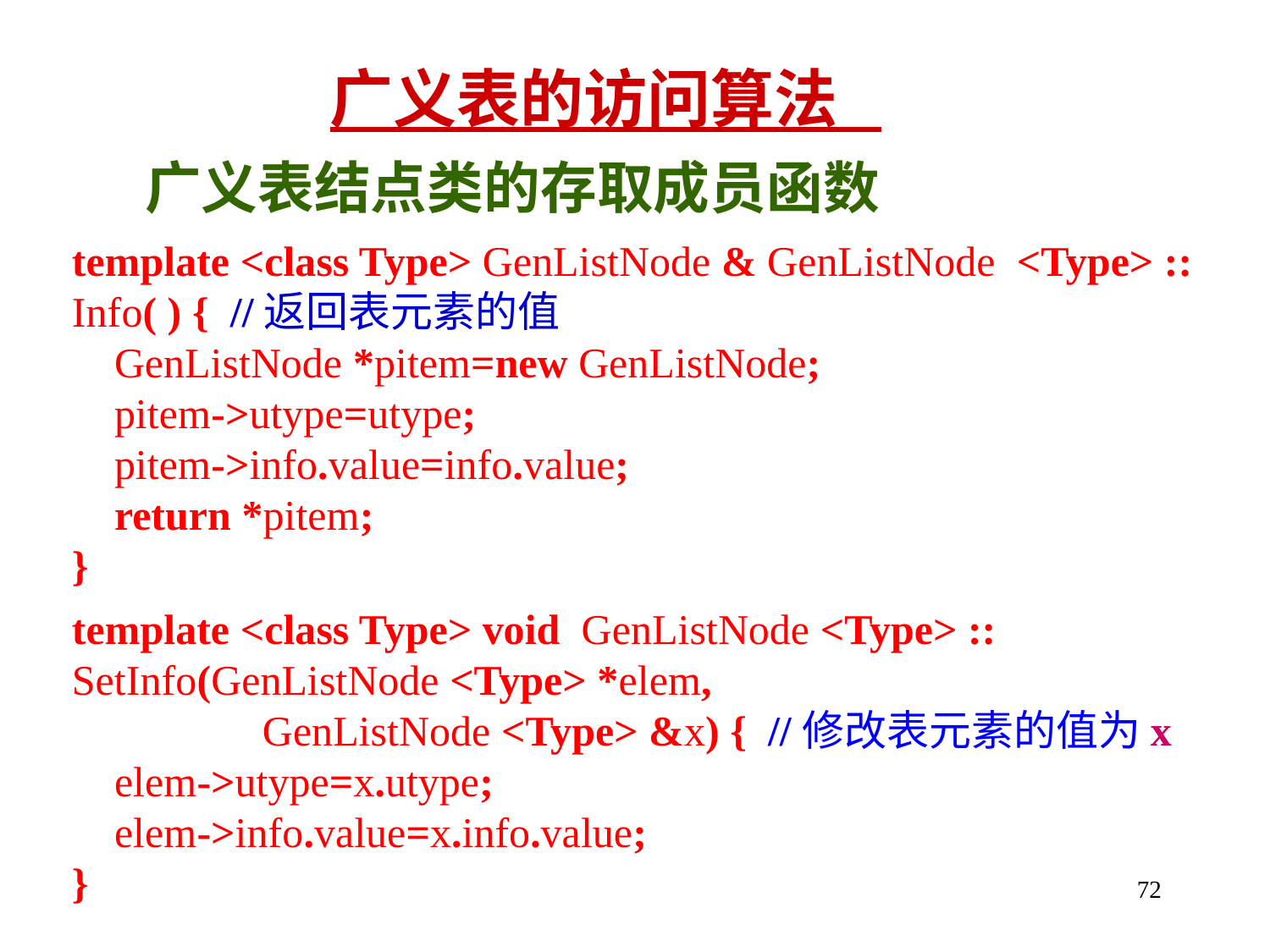

广义表的访问算法
    广义表结点类的存取成员函数
template <class Type> GenListNode & GenListNode  <Type> :: Info( ) {  //返回表元素的值
    GenListNode *pitem=new GenListNode;
    pitem->utype=utype;
    pitem->info.value=info.value;
    return *pitem;
}
template <class Type> void  GenListNode <Type> ::
SetInfo(GenListNode <Type> *elem,
                  GenListNode <Type> &x) {  //修改表元素的值为x
    elem->utype=x.utype;
    elem->info.value=x.info.value;
}
72